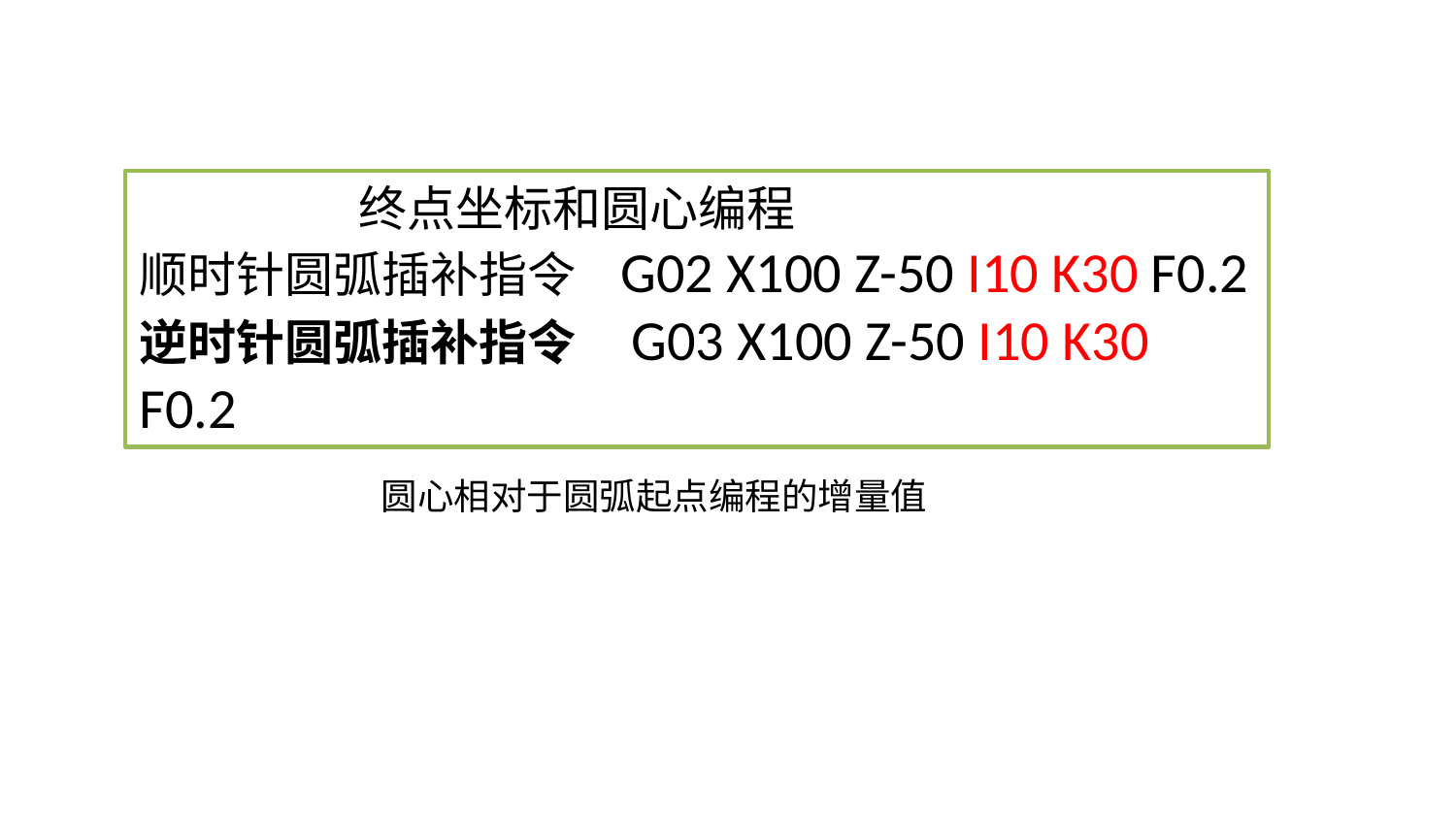

终点坐标和圆心编程
顺时针圆弧插补指令   G02 X100 Z-50 I10 K30 F0.2
逆时针圆弧插补指令    G03 X100 Z-50 I10 K30 F0.2
圆心相对于圆弧起点编程的增量值